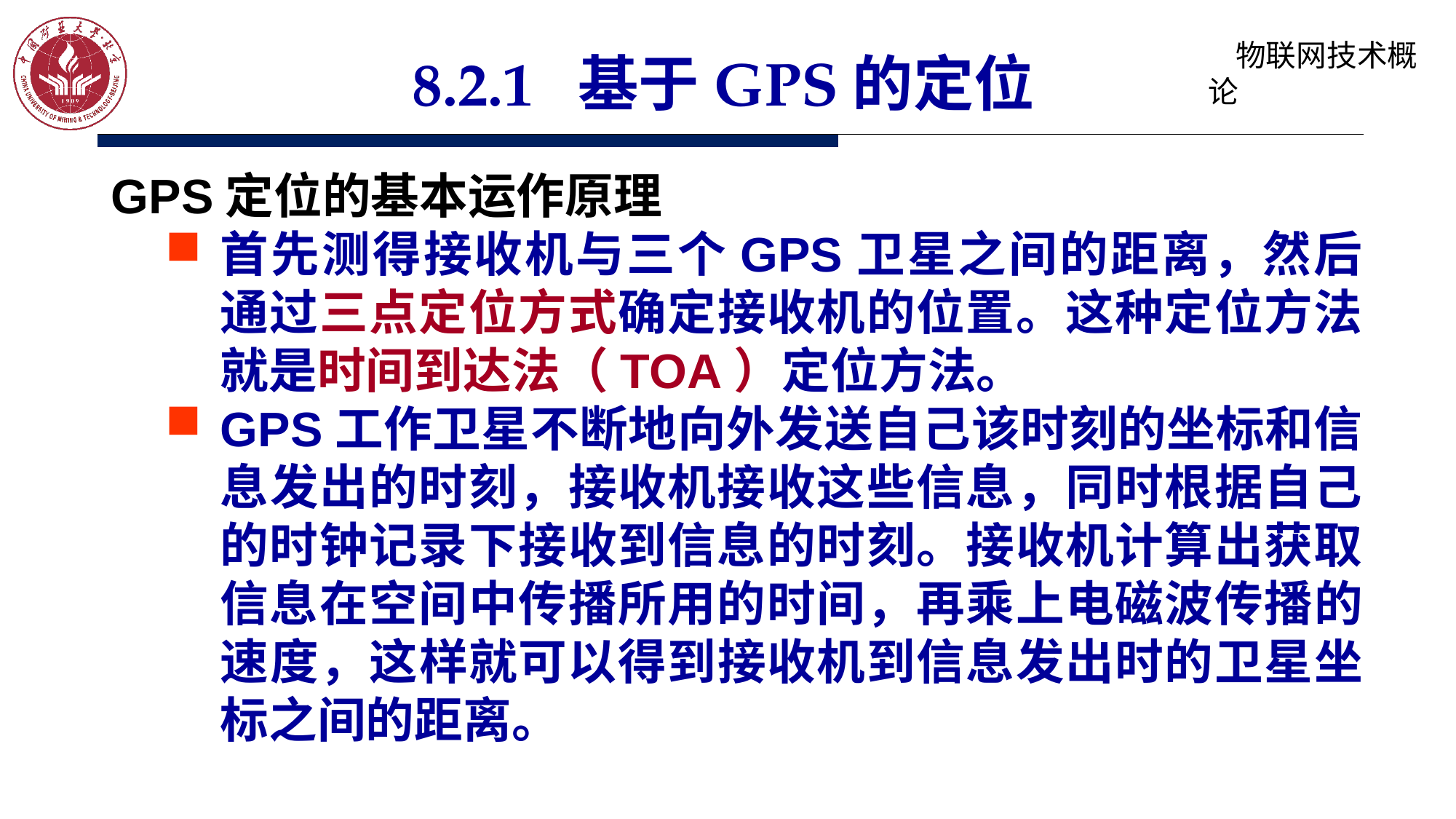

# 8.2.1  基于GPS的定位
GPS定位的基本运作原理
首先测得接收机与三个GPS卫星之间的距离，然后通过三点定位方式确定接收机的位置。这种定位方法就是时间到达法（TOA）定位方法。
GPS工作卫星不断地向外发送自己该时刻的坐标和信息发出的时刻，接收机接收这些信息，同时根据自己的时钟记录下接收到信息的时刻。接收机计算出获取信息在空间中传播所用的时间，再乘上电磁波传播的速度，这样就可以得到接收机到信息发出时的卫星坐标之间的距离。